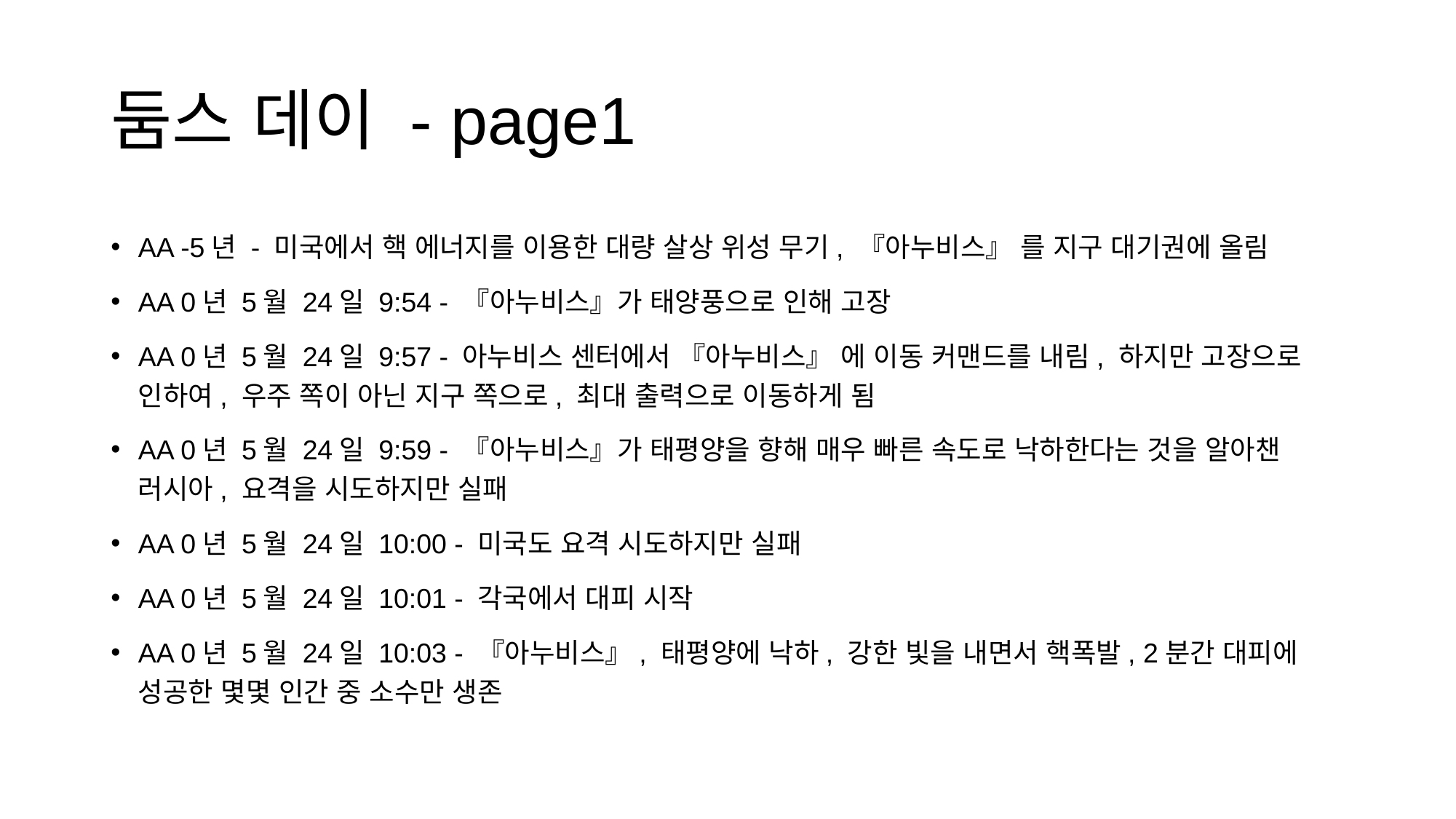

# 둠스 데이 - page1
AA -5년 - 미국에서 핵 에너지를 이용한 대량 살상 위성 무기, 『아누비스』 를 지구 대기권에 올림
AA 0년 5월 24일 9:54 - 『아누비스』가 태양풍으로 인해 고장
AA 0년 5월 24일 9:57 - 아누비스 센터에서 『아누비스』 에 이동 커맨드를 내림, 하지만 고장으로 인하여, 우주 쪽이 아닌 지구 쪽으로, 최대 출력으로 이동하게 됨
AA 0년 5월 24일 9:59 - 『아누비스』가 태평양을 향해 매우 빠른 속도로 낙하한다는 것을 알아챈 러시아, 요격을 시도하지만 실패
AA 0년 5월 24일 10:00 - 미국도 요격 시도하지만 실패
AA 0년 5월 24일 10:01 - 각국에서 대피 시작
AA 0년 5월 24일 10:03 - 『아누비스』, 태평양에 낙하, 강한 빛을 내면서 핵폭발, 2분간 대피에 성공한 몇몇 인간 중 소수만 생존